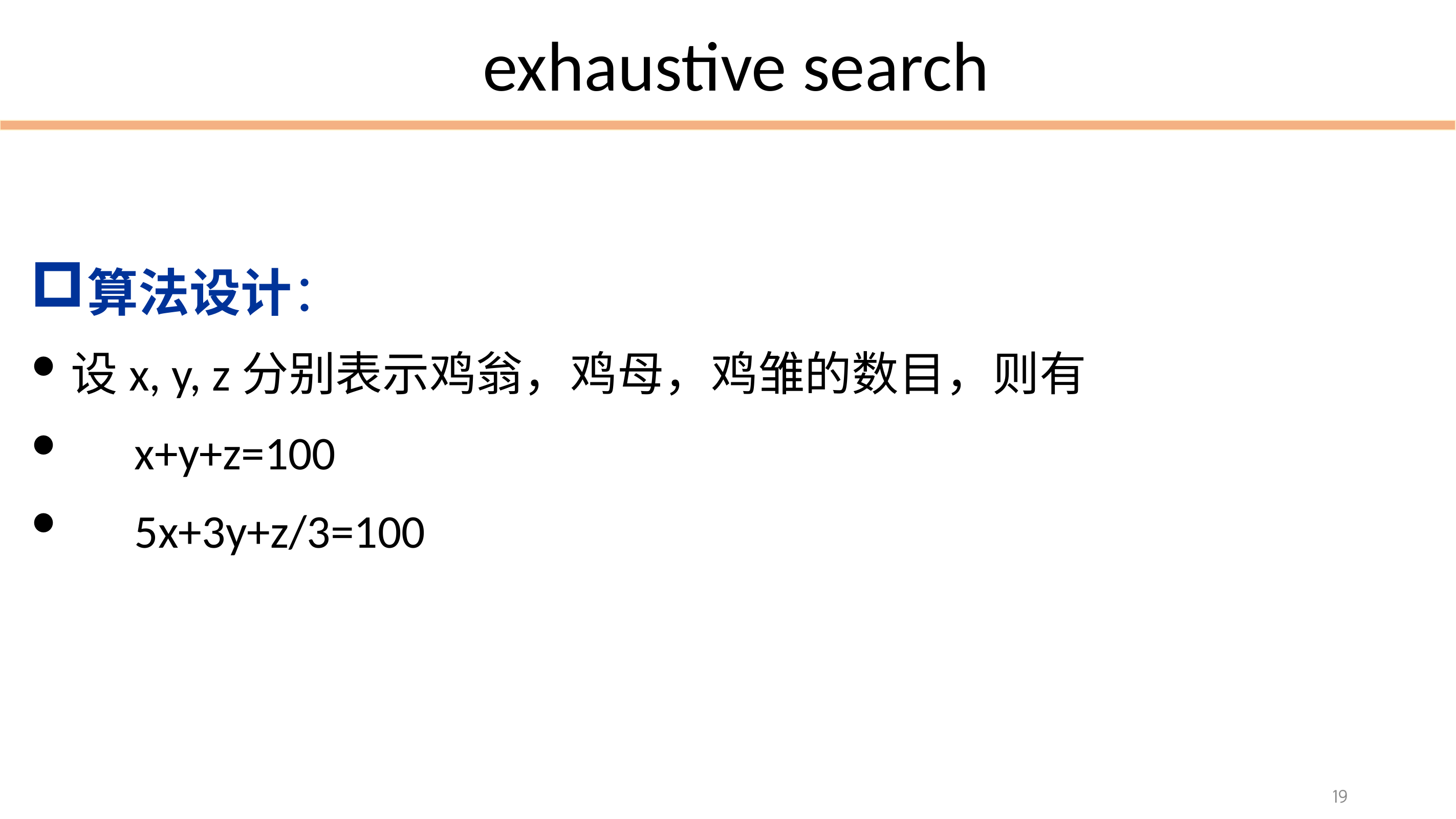

# exhaustive search
算法设计：
设x, y, z分别表示鸡翁，鸡母，鸡雏的数目，则有
      x+y+z=100
      5x+3y+z/3=100

19